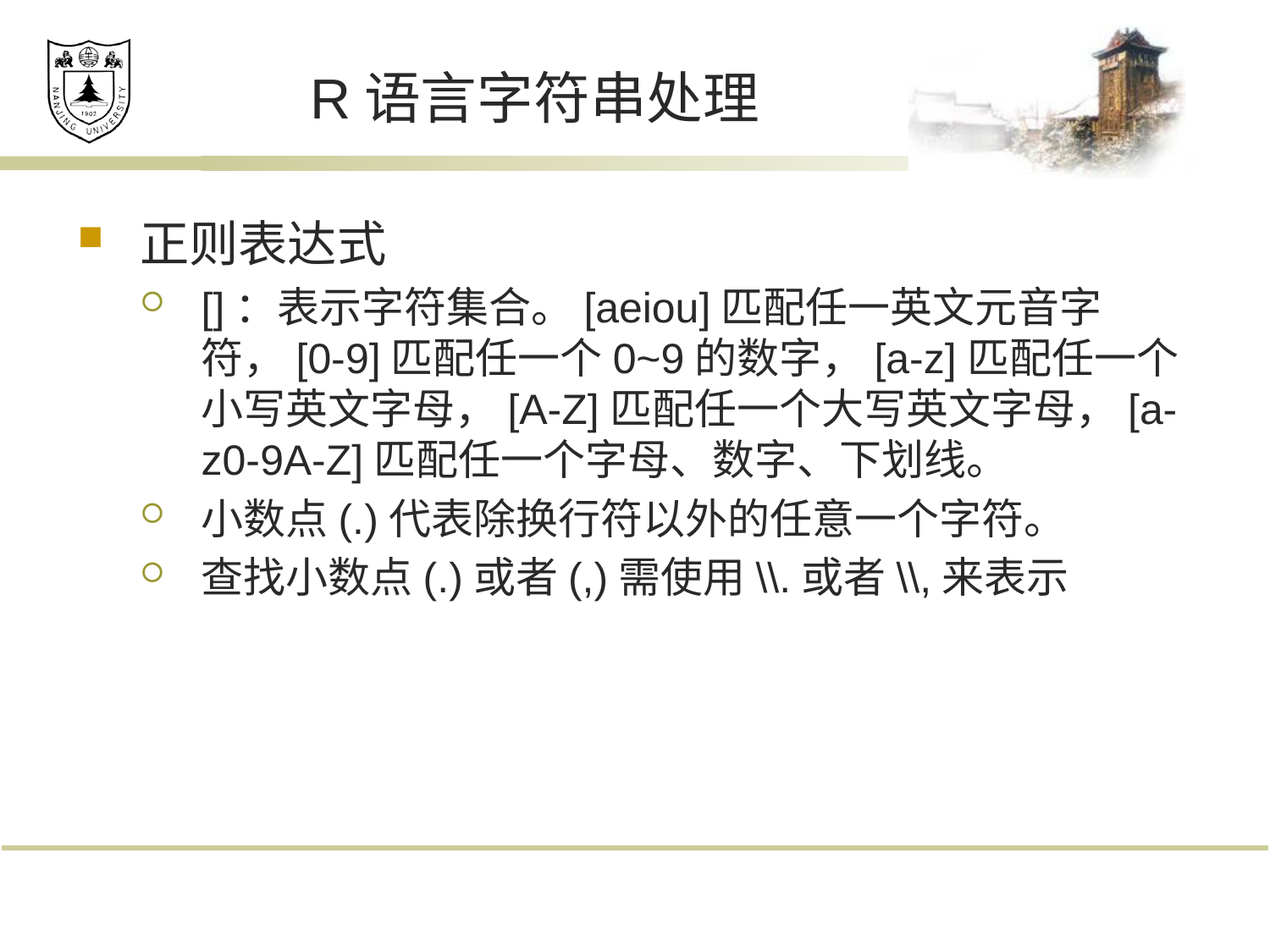

# R语言字符串处理
正则表达式
[]：表示字符集合。[aeiou]匹配任一英文元音字符，[0-9]匹配任一个0~9的数字，[a-z]匹配任一个小写英文字母，[A-Z]匹配任一个大写英文字母，[a-z0-9A-Z]匹配任一个字母、数字、下划线。
小数点(.)代表除换行符以外的任意一个字符。
查找小数点(.)或者(,)需使用\\.或者\\,来表示